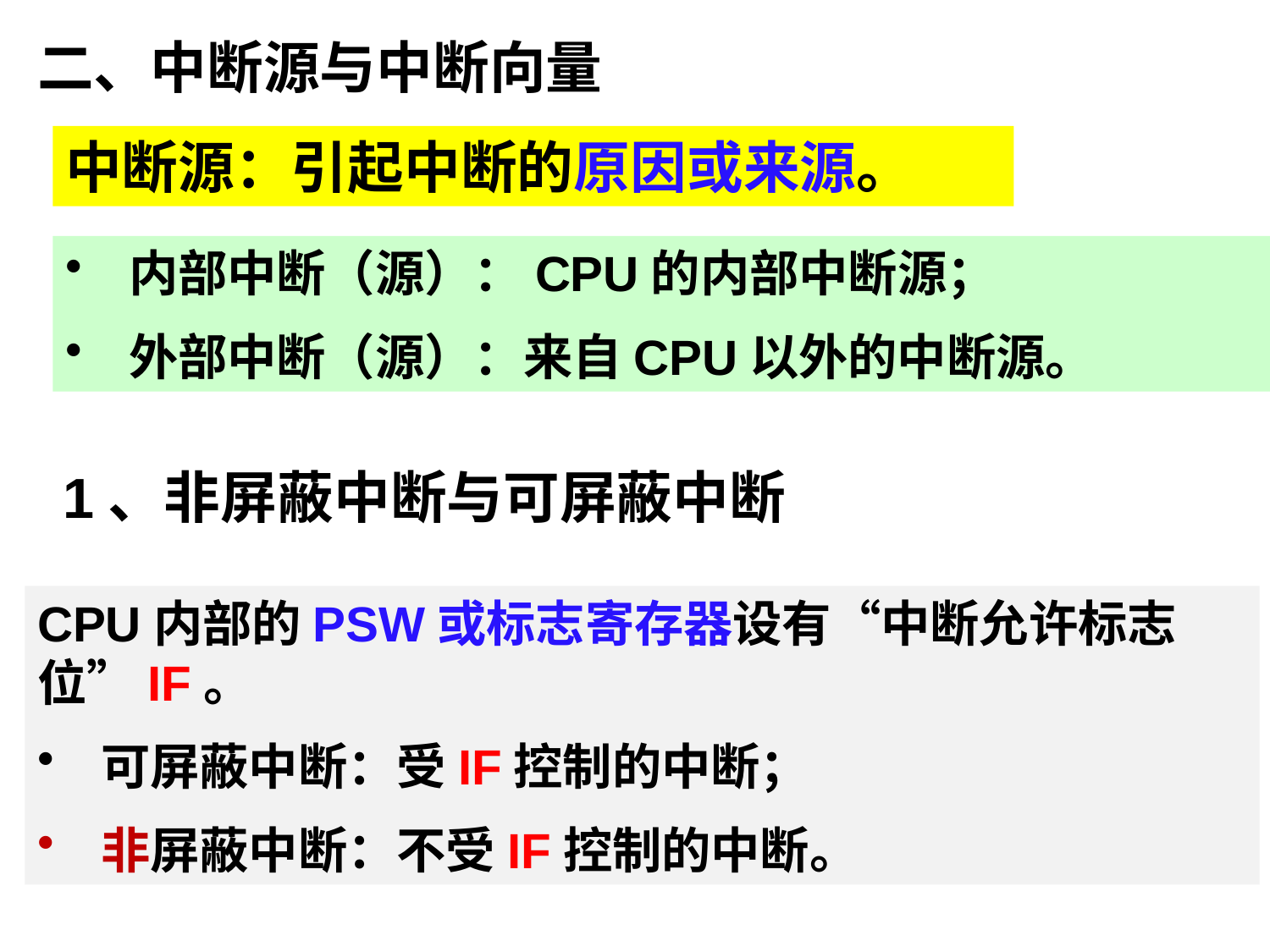

二、中断源与中断向量
中断源：引起中断的原因或来源。
内部中断（源）：CPU的内部中断源；
外部中断（源）：来自CPU以外的中断源。
1、非屏蔽中断与可屏蔽中断
CPU内部的PSW或标志寄存器设有“中断允许标志位”IF。
可屏蔽中断：受IF控制的中断；
非屏蔽中断：不受IF控制的中断。
29